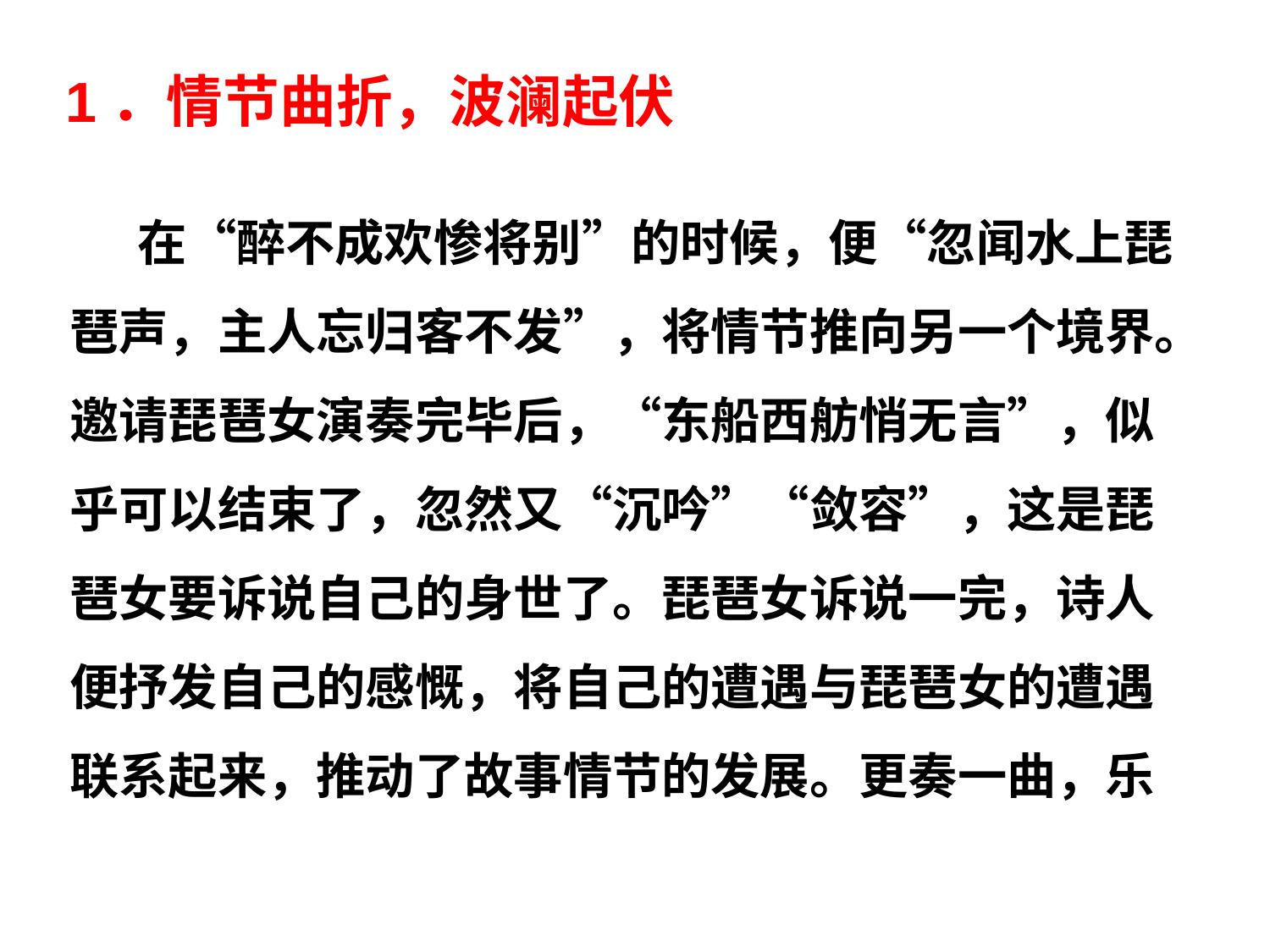

1．情节曲折，波澜起伏
     在“醉不成欢惨将别”的时候，便“忽闻水上琵琶声，主人忘归客不发”，将情节推向另一个境界。邀请琵琶女演奏完毕后，“东船西舫悄无言”，似乎可以结束了，忽然又“沉吟”“敛容”，这是琵琶女要诉说自己的身世了。琵琶女诉说一完，诗人便抒发自己的感慨，将自己的遭遇与琵琶女的遭遇联系起来，推动了故事情节的发展。更奏一曲，乐